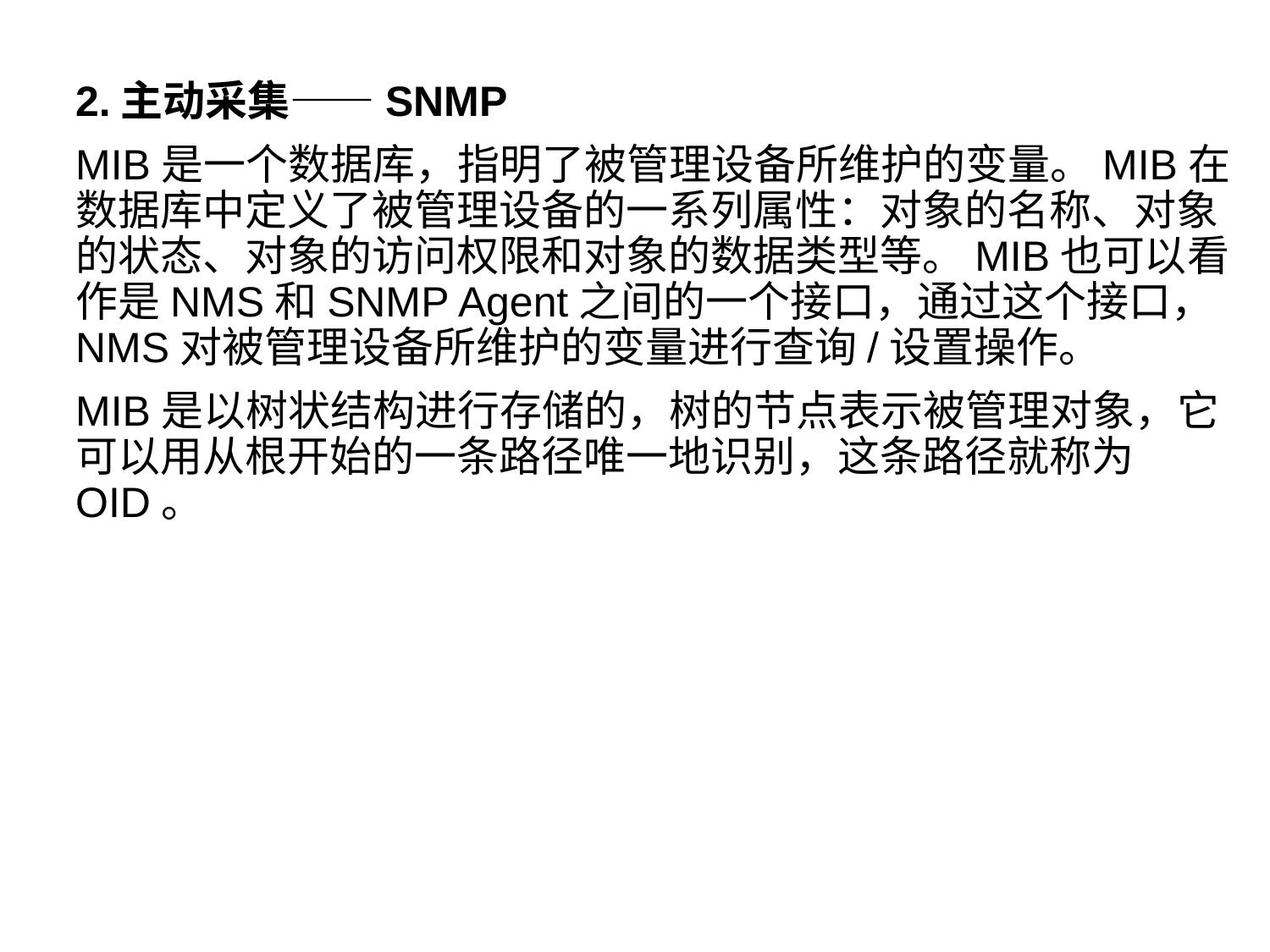

2.主动采集——SNMP
MIB是一个数据库，指明了被管理设备所维护的变量。MIB在数据库中定义了被管理设备的一系列属性：对象的名称、对象的状态、对象的访问权限和对象的数据类型等。MIB也可以看作是NMS和SNMP Agent之间的一个接口，通过这个接口，NMS对被管理设备所维护的变量进行查询/设置操作。
MIB是以树状结构进行存储的，树的节点表示被管理对象，它可以用从根开始的一条路径唯一地识别，这条路径就称为OID。